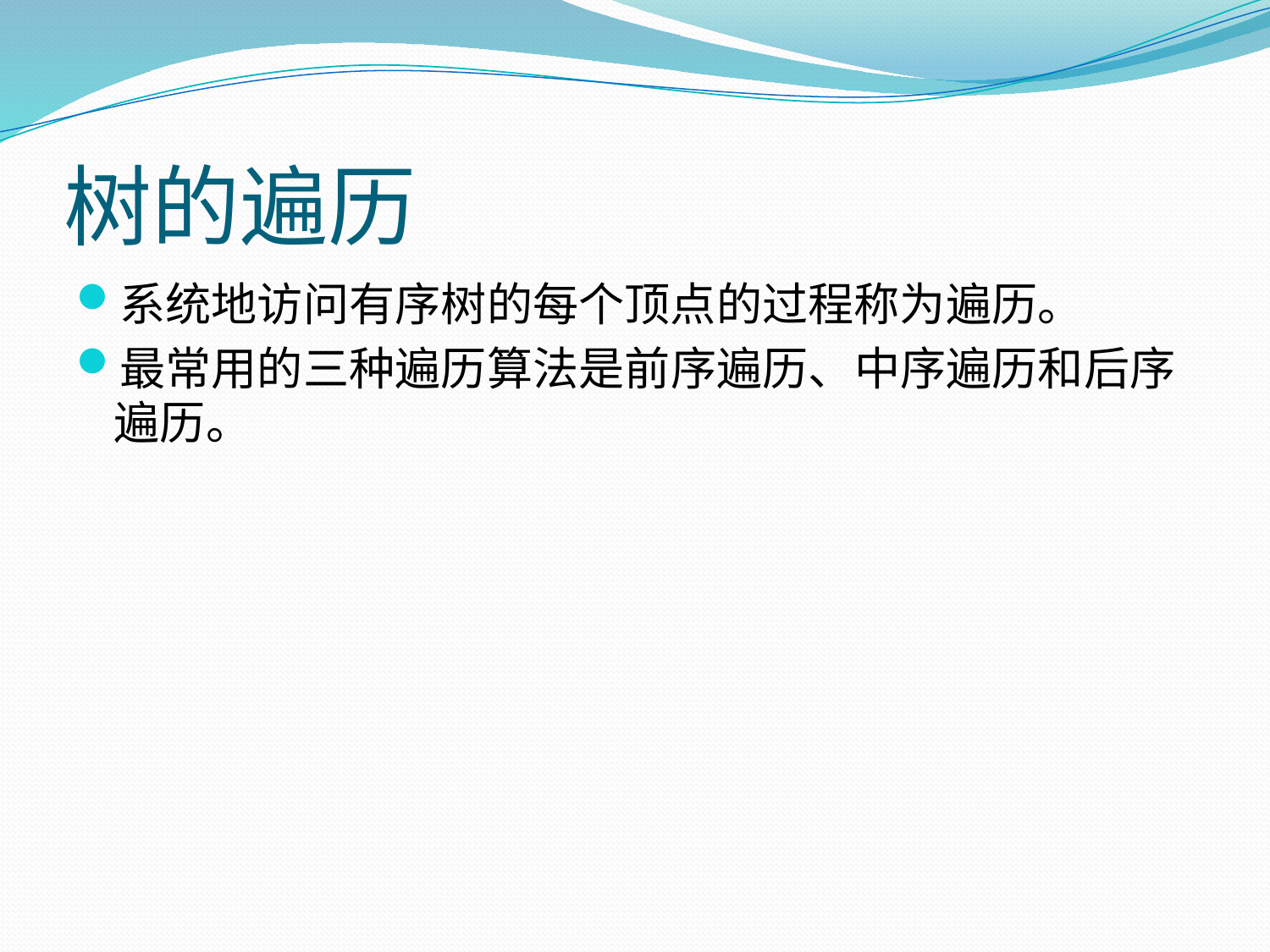

# 树的遍历
系统地访问有序树的每个顶点的过程称为遍历。
最常用的三种遍历算法是前序遍历、中序遍历和后序遍历。